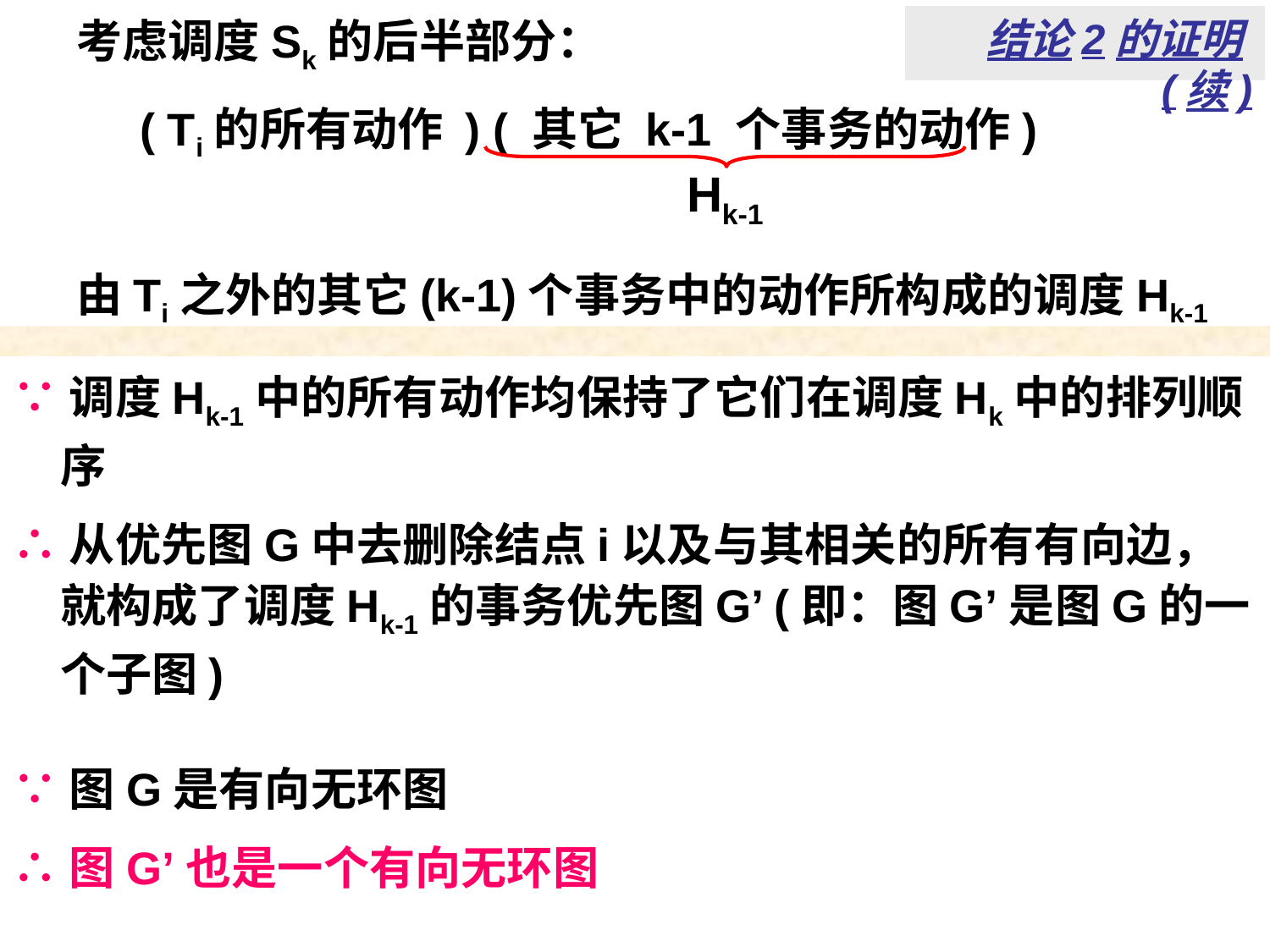

# 考虑调度Sk的后半部分：
( Ti的所有动作 ) ( 其它 k-1 个事务的动作)

由Ti之外的其它(k-1)个事务中的动作所构成的调度Hk-1

结论2的证明(续)
Hk-1
∵调度Hk-1中的所有动作均保持了它们在调度Hk中的排列顺序
∴从优先图G中去删除结点i以及与其相关的所有有向边，就构成了调度Hk-1的事务优先图G’ (即：图G’是图G的一个子图)

∵图G是有向无环图
∴图G’也是一个有向无环图
87